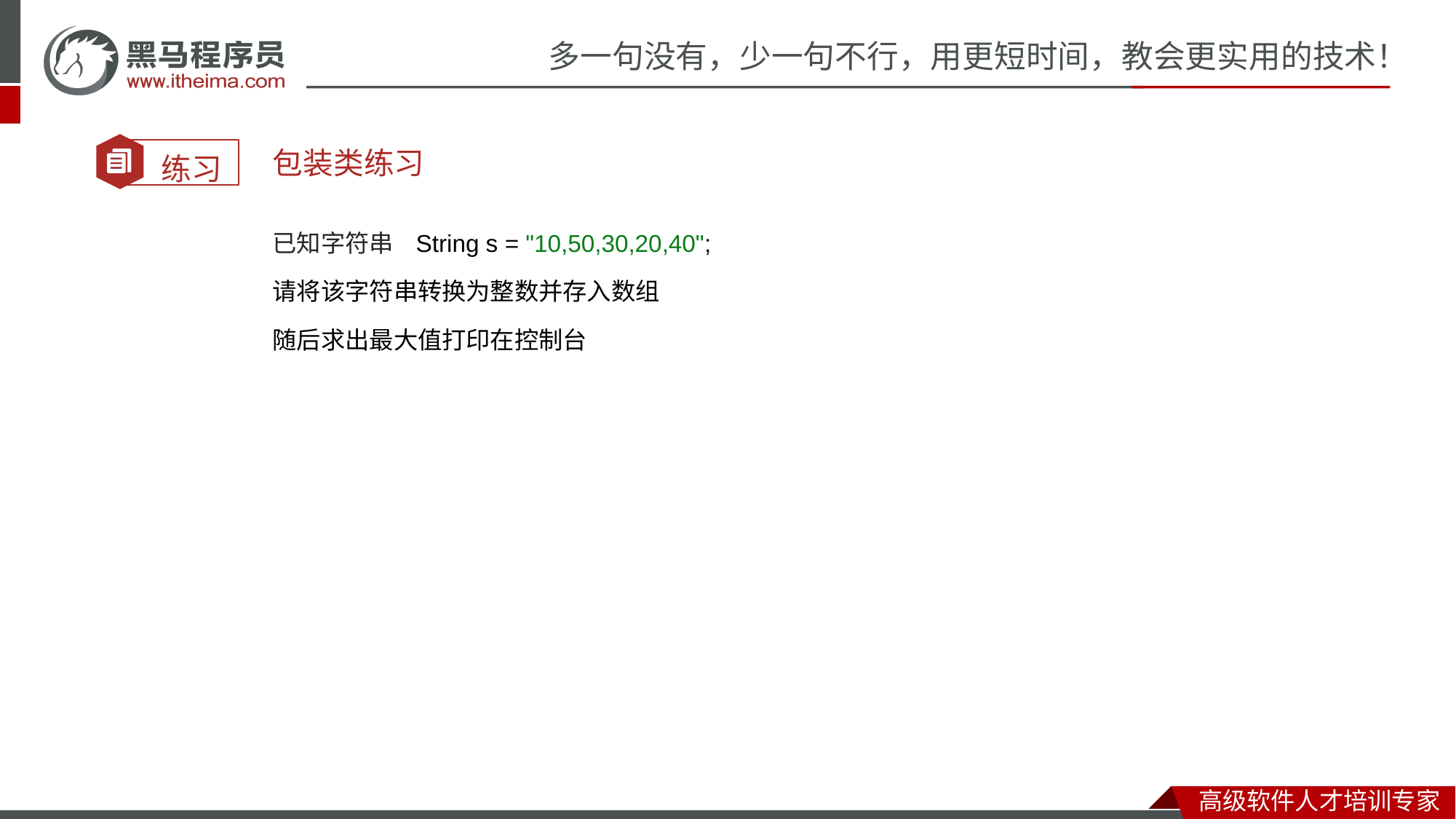

包装类练习
已知字符串   String s = "10,50,30,20,40";
请将该字符串转换为整数并存入数组
随后求出最大值打印在控制台